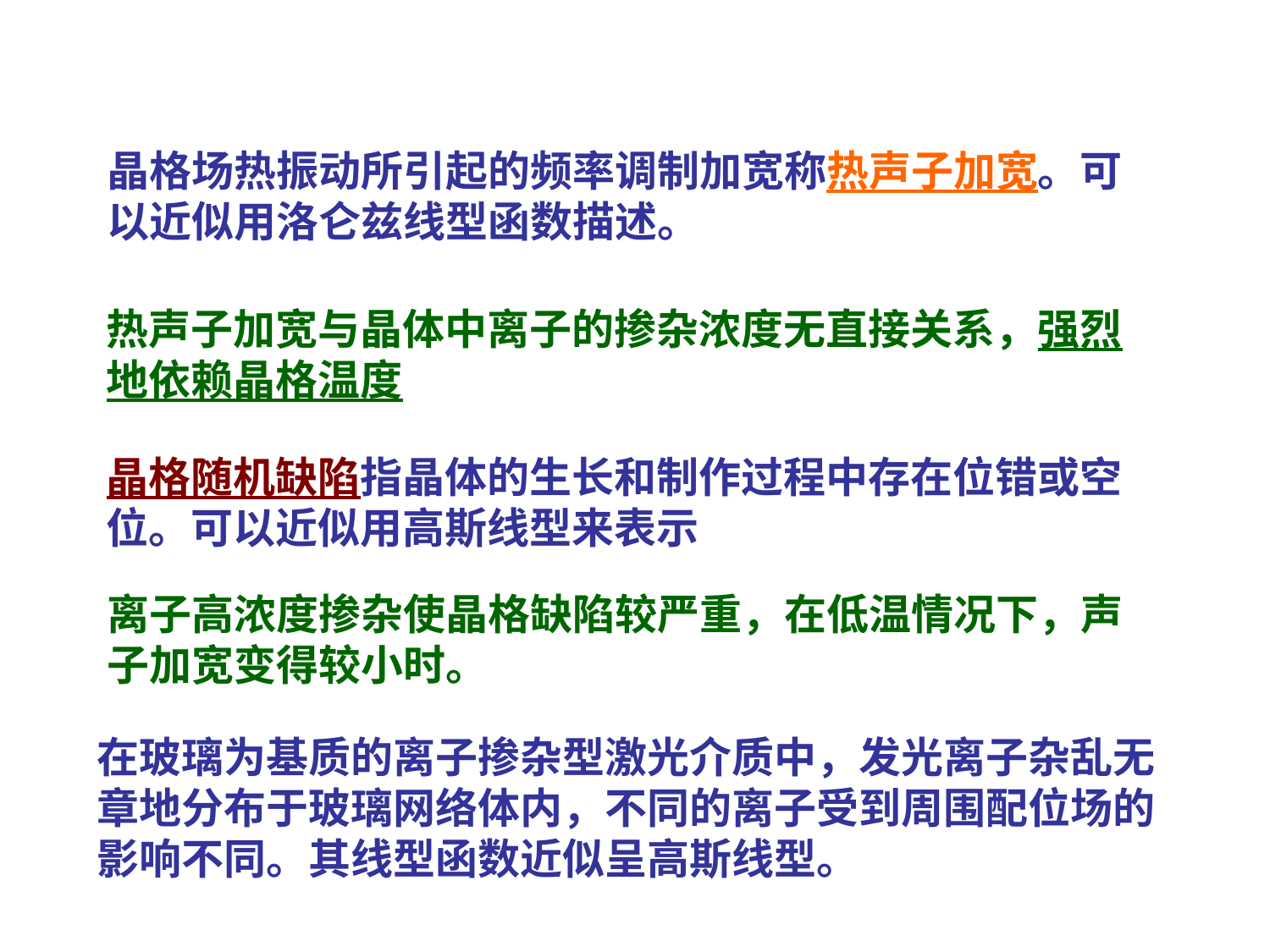

晶格场热振动所引起的频率调制加宽称热声子加宽。可以近似用洛仑兹线型函数描述。
热声子加宽与晶体中离子的掺杂浓度无直接关系，强烈地依赖晶格温度
晶格随机缺陷指晶体的生长和制作过程中存在位错或空位。可以近似用高斯线型来表示
离子高浓度掺杂使晶格缺陷较严重，在低温情况下，声子加宽变得较小时。
在玻璃为基质的离子掺杂型激光介质中，发光离子杂乱无章地分布于玻璃网络体内，不同的离子受到周围配位场的影响不同。其线型函数近似呈高斯线型。